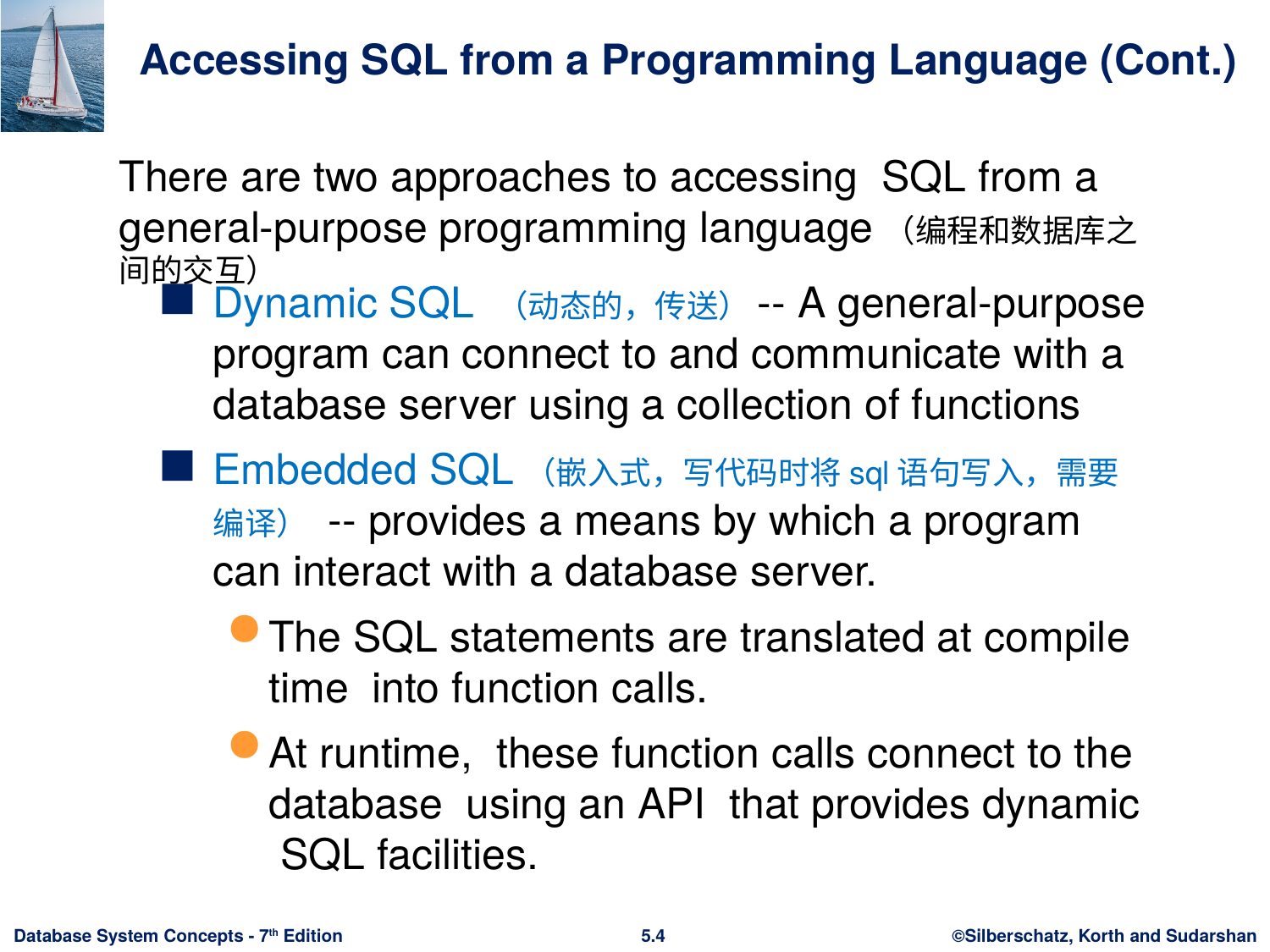

# Accessing SQL from a Programming Language (Cont.)
There are two approaches to accessing  SQL from a general-purpose programming language（编程和数据库之间的交互）
Dynamic SQL （动态的，传送）-- A general-purpose program can connect to and communicate with a database server using a collection of functions
Embedded SQL（嵌入式，写代码时将sql语句写入，需要编译） -- provides a means by which a program can interact with a database server.
The SQL statements are translated at compile time  into function calls.
At runtime,  these function calls connect to the database  using an API  that provides dynamic  SQL facilities.